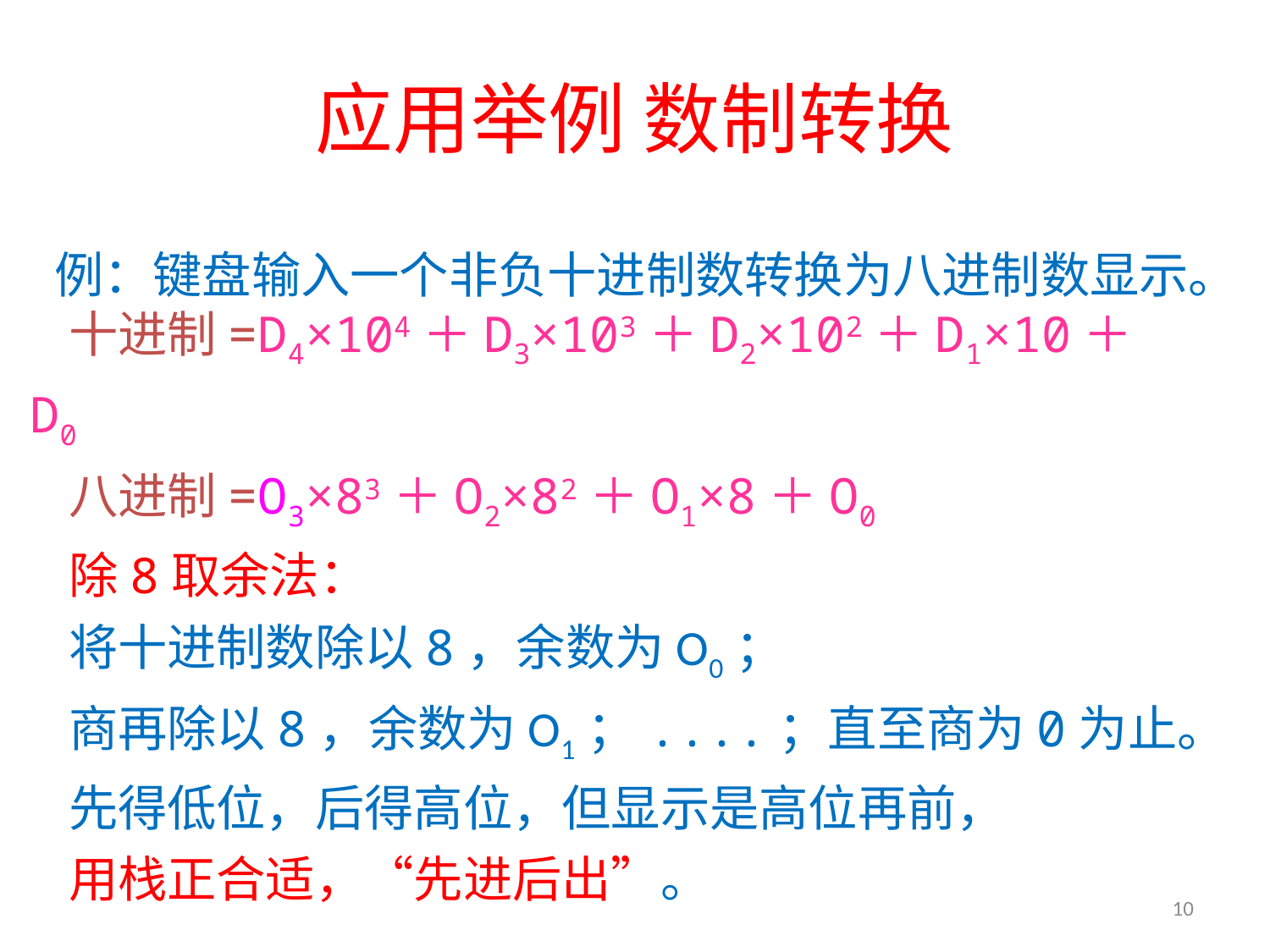

# 应用举例 数制转换
例：键盘输入一个非负十进制数转换为八进制数显示。
十进制=D4×104＋D3×103＋D2×102＋D1×10＋D0
八进制=O3×83＋O2×82＋O1×8＋O0
除8取余法：
将十进制数除以8，余数为O0；
商再除以8，余数为O1；....；直至商为0为止。
先得低位，后得高位，但显示是高位再前，
用栈正合适，“先进后出”。
10